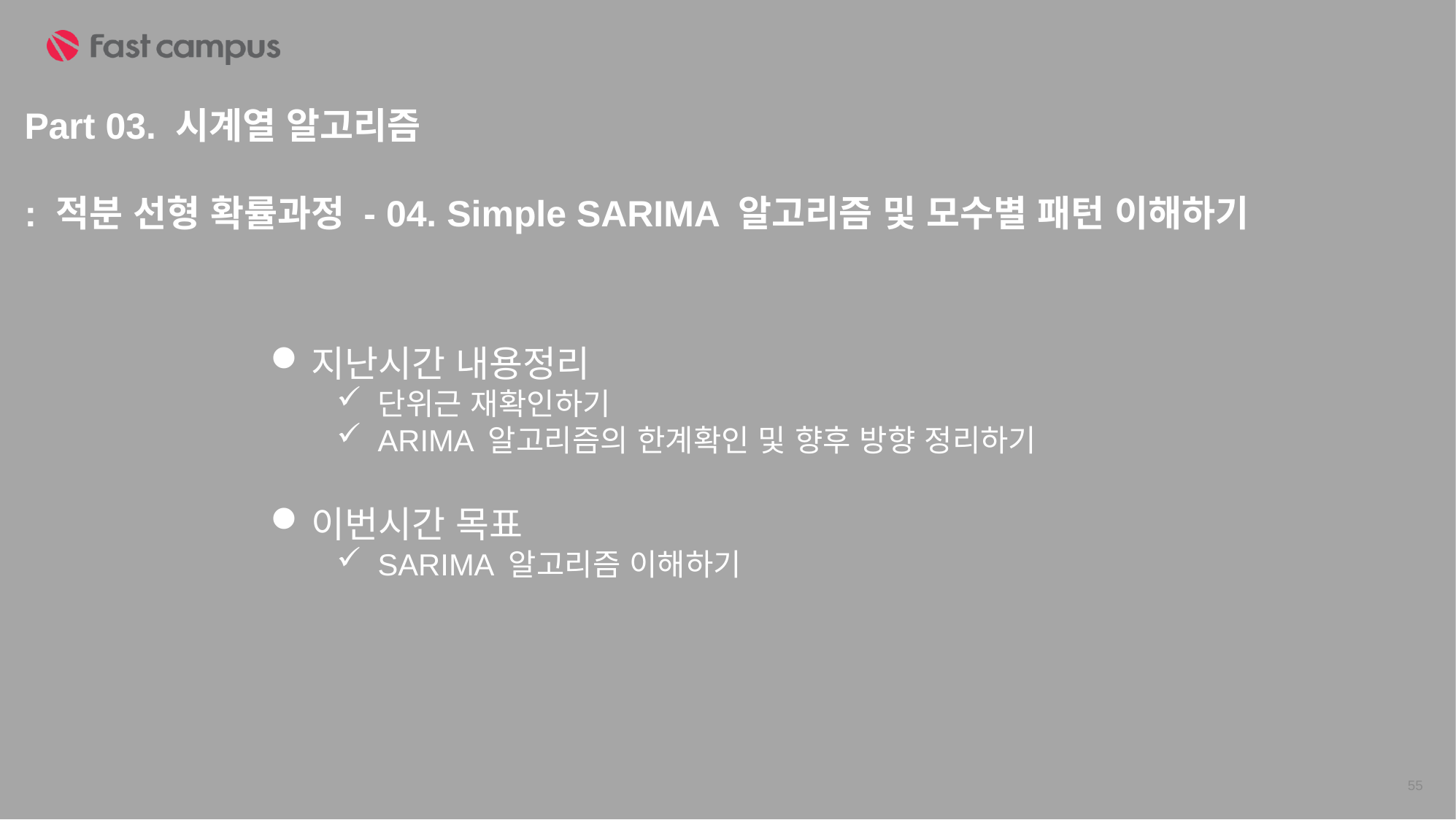

Part 03. 시계열 알고리즘

: 적분 선형 확률과정 - 04. Simple SARIMA 알고리즘 및 모수별 패턴 이해하기
지난시간 내용정리
단위근 재확인하기
ARIMA 알고리즘의 한계확인 및 향후 방향 정리하기

이번시간 목표
SARIMA 알고리즘 이해하기
55